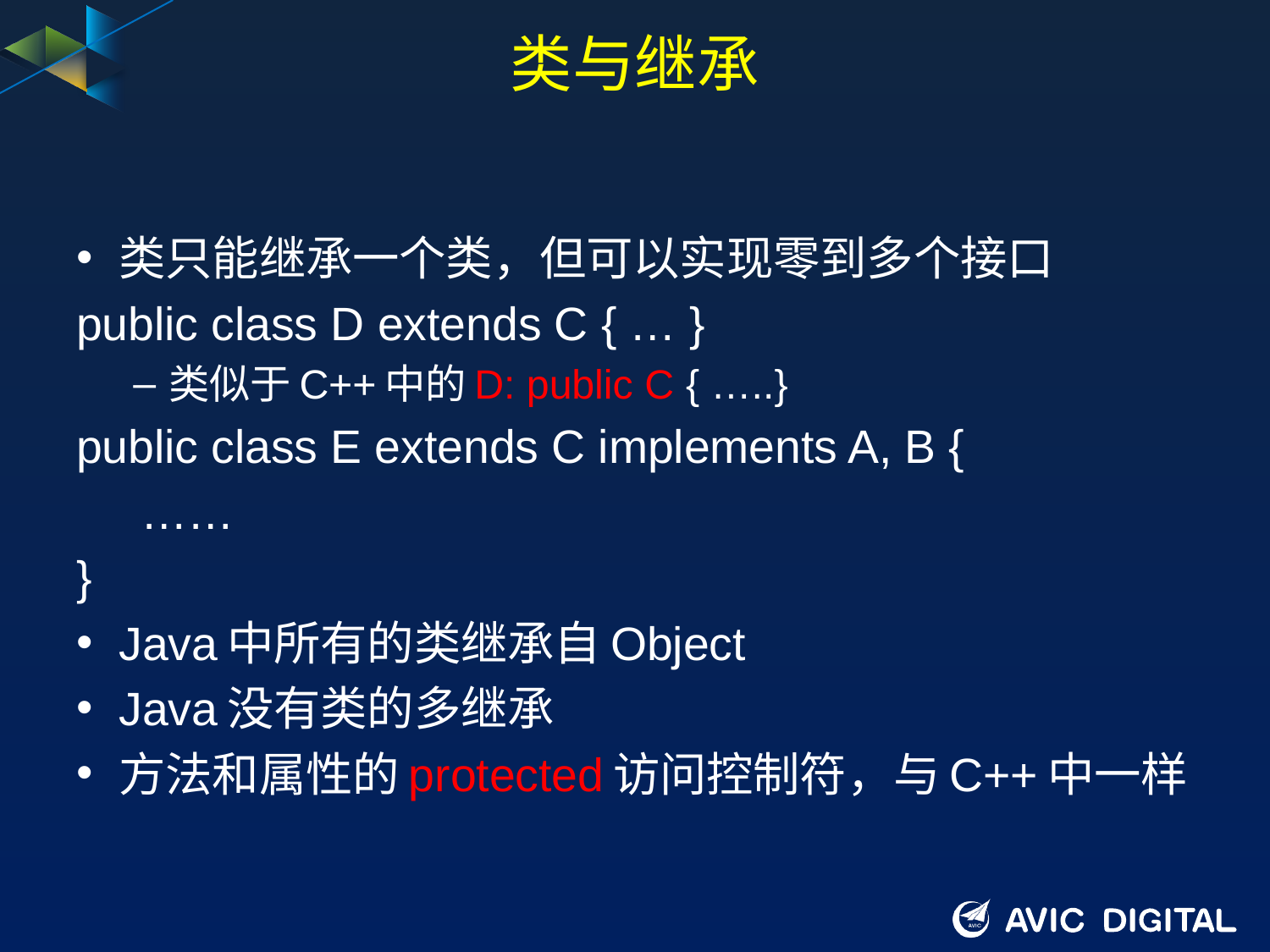

# 类与继承
类只能继承一个类，但可以实现零到多个接口
public class D extends C { … }
类似于C++中的D: public C { …..}
public class E extends C implements A, B {
     ……
}
Java中所有的类继承自Object
Java没有类的多继承
方法和属性的protected访问控制符，与C++中一样